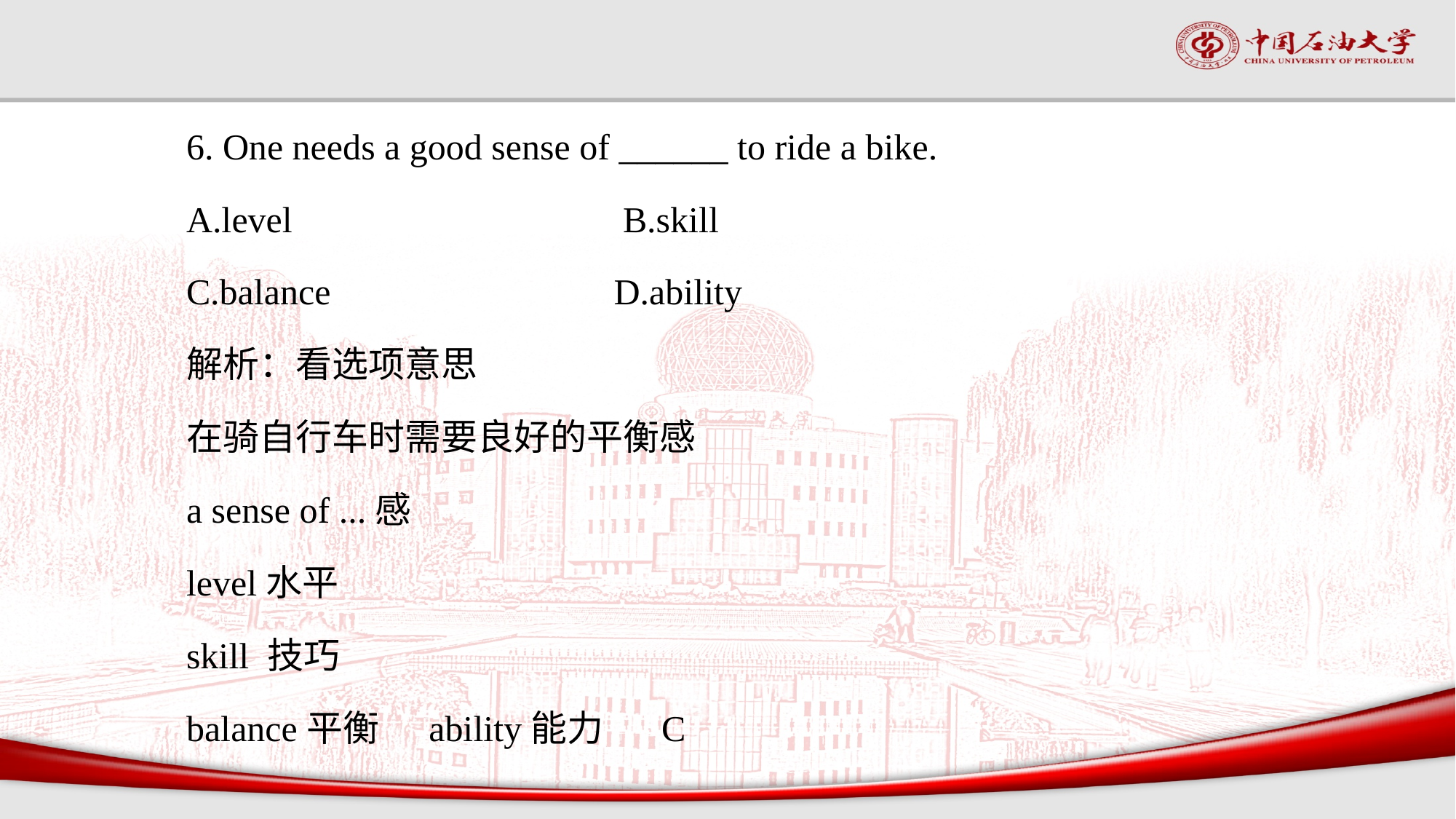

6. One needs a good sense of ______ to ride a bike.
A.level				B.skill
C.balance	                       D.ability
解析：看选项意思
在骑自行车时需要良好的平衡感
a sense of ...感
level水平
skill 技巧
balance平衡     ability能力      C